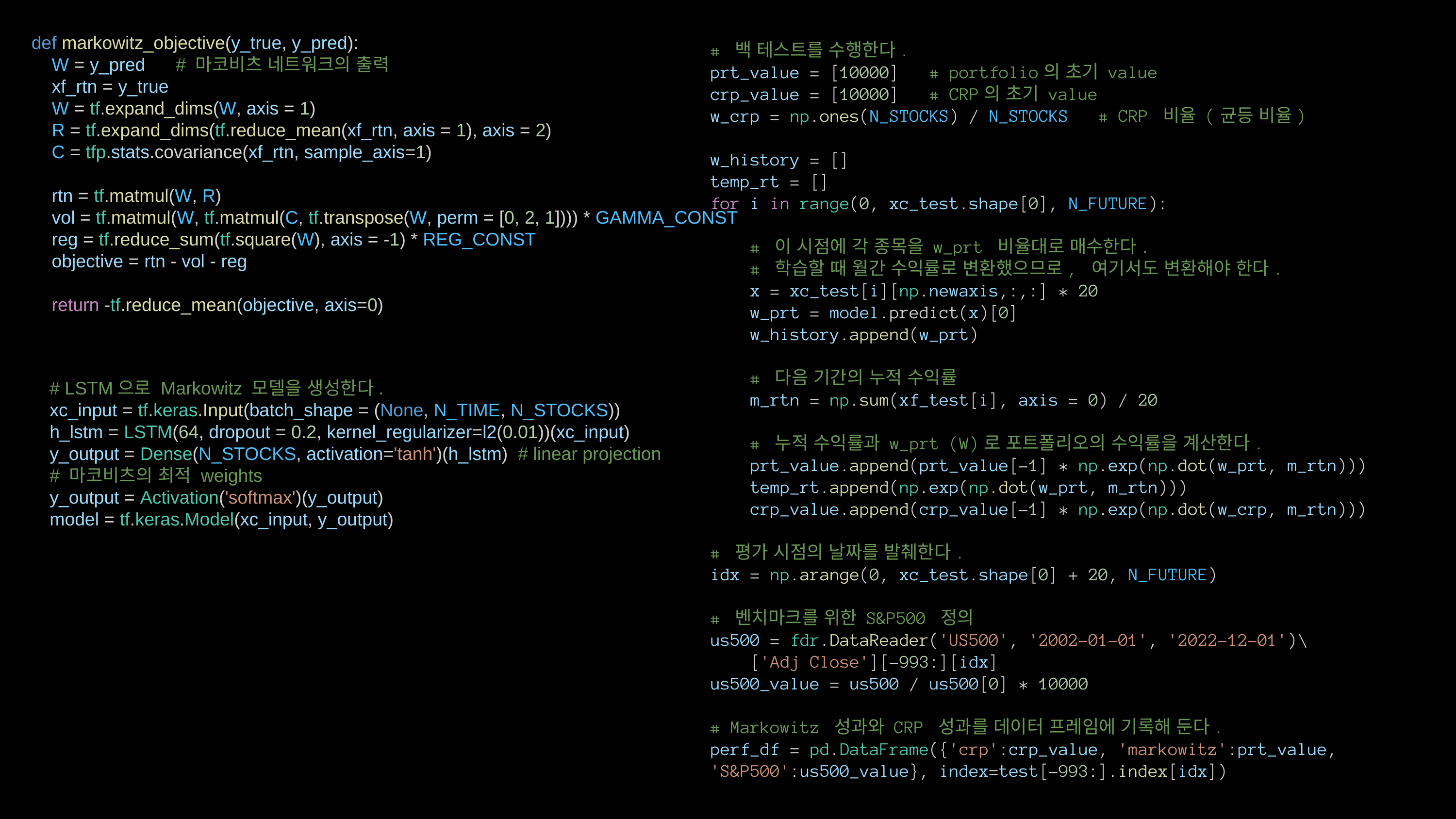

def markowitz_objective(y_true, y_pred):
    W = y_pred      # 마코비츠 네트워크의 출력
    xf_rtn = y_true
    W = tf.expand_dims(W, axis = 1)
    R = tf.expand_dims(tf.reduce_mean(xf_rtn, axis = 1), axis = 2)
    C = tfp.stats.covariance(xf_rtn, sample_axis=1)
    rtn = tf.matmul(W, R)
    vol = tf.matmul(W, tf.matmul(C, tf.transpose(W, perm = [0, 2, 1]))) * GAMMA_CONST
    reg = tf.reduce_sum(tf.square(W), axis = -1) * REG_CONST
    objective = rtn - vol - reg

    return -tf.reduce_mean(objective, axis=0)
# 백 테스트를 수행한다.
prt_value = [10000]   # portfolio의 초기 value
crp_value = [10000]   # CRP의 초기 value
w_crp = np.ones(N_STOCKS) / N_STOCKS   # CRP 비율 (균등 비율)
w_history = []
temp_rt = []
for i in range(0, xc_test.shape[0], N_FUTURE):

    # 이 시점에 각 종목을 w_prt 비율대로 매수한다.
    # 학습할 때 월간 수익률로 변환했으므로, 여기서도 변환해야 한다.
    x = xc_test[i][np.newaxis,:,:] * 20
    w_prt = model.predict(x)[0]
    w_history.append(w_prt)
    # 다음 기간의 누적 수익률
    m_rtn = np.sum(xf_test[i], axis = 0) / 20

    # 누적 수익률과 w_prt (W)로 포트폴리오의 수익률을 계산한다.
    prt_value.append(prt_value[-1] * np.exp(np.dot(w_prt, m_rtn)))
    temp_rt.append(np.exp(np.dot(w_prt, m_rtn)))
    crp_value.append(crp_value[-1] * np.exp(np.dot(w_crp, m_rtn)))
# 평가 시점의 날짜를 발췌한다.
idx = np.arange(0, xc_test.shape[0] + 20, N_FUTURE)
# 벤치마크를 위한 S&P500 정의
us500 = fdr.DataReader('US500', '2002-01-01', '2022-12-01')\
    ['Adj Close'][-993:][idx]
us500_value = us500 / us500[0] * 10000
# Markowitz 성과와 CRP 성과를 데이터 프레임에 기록해 둔다.
perf_df = pd.DataFrame({'crp':crp_value, 'markowitz':prt_value, 'S&P500':us500_value}, index=test[-993:].index[idx])
# LSTM으로 Markowitz 모델을 생성한다.
xc_input = tf.keras.Input(batch_shape = (None, N_TIME, N_STOCKS))
h_lstm = LSTM(64, dropout = 0.2, kernel_regularizer=l2(0.01))(xc_input)
y_output = Dense(N_STOCKS, activation='tanh')(h_lstm)  # linear projection
# 마코비츠의 최적 weights
y_output = Activation('softmax')(y_output)
model = tf.keras.Model(xc_input, y_output)